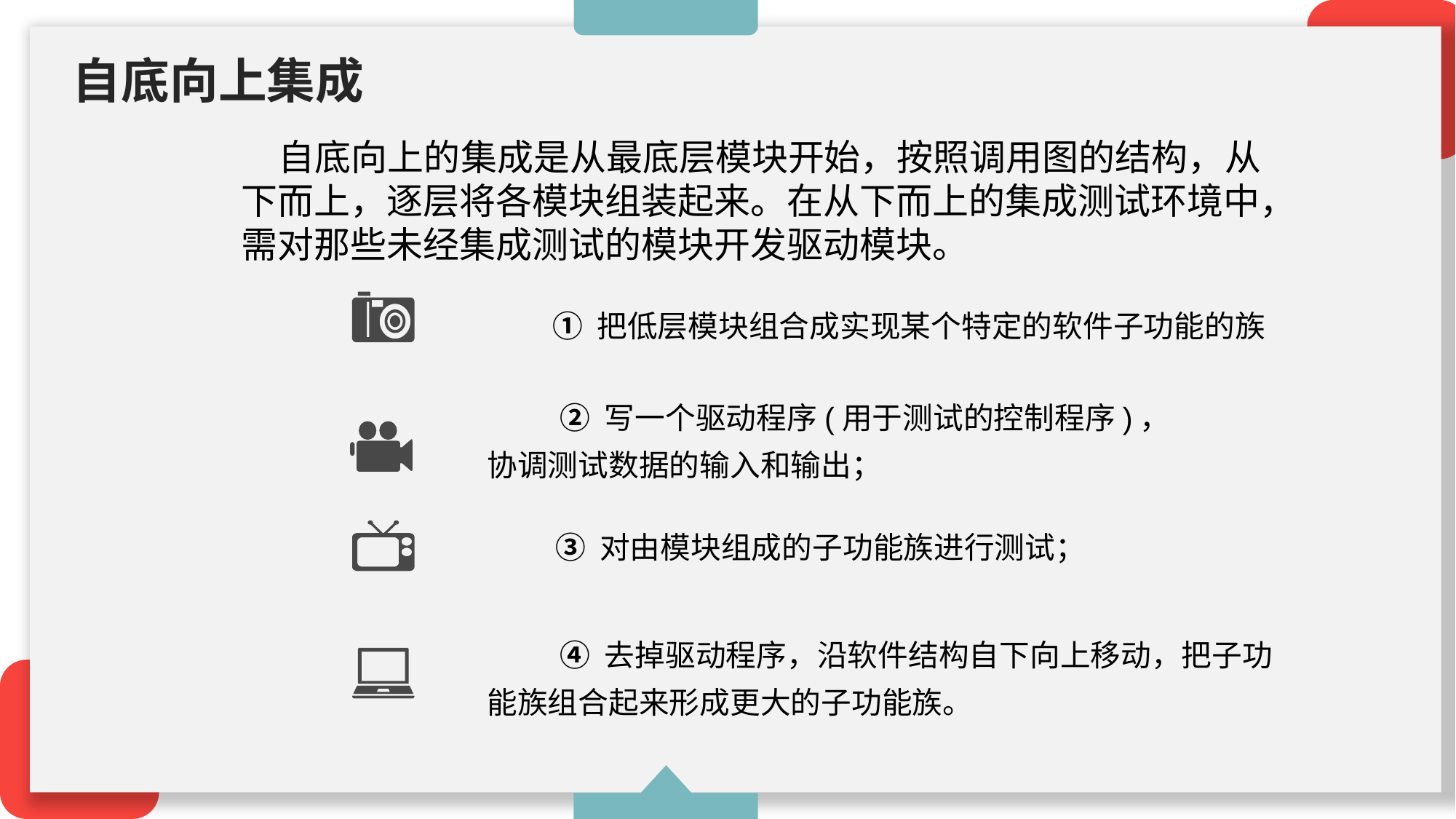

自底向上集成
     自底向上的集成是从最底层模块开始，按照调用图的结构，从下而上，逐层将各模块组装起来。在从下而上的集成测试环境中，需对那些未经集成测试的模块开发驱动模块。
① 把低层模块组合成实现某个特定的软件子功能的族

② 写一个驱动程序(用于测试的控制程序)，协调测试数据的输入和输出；

③ 对由模块组成的子功能族进行测试；

④ 去掉驱动程序，沿软件结构自下向上移动，把子功能族组合起来形成更大的子功能族。